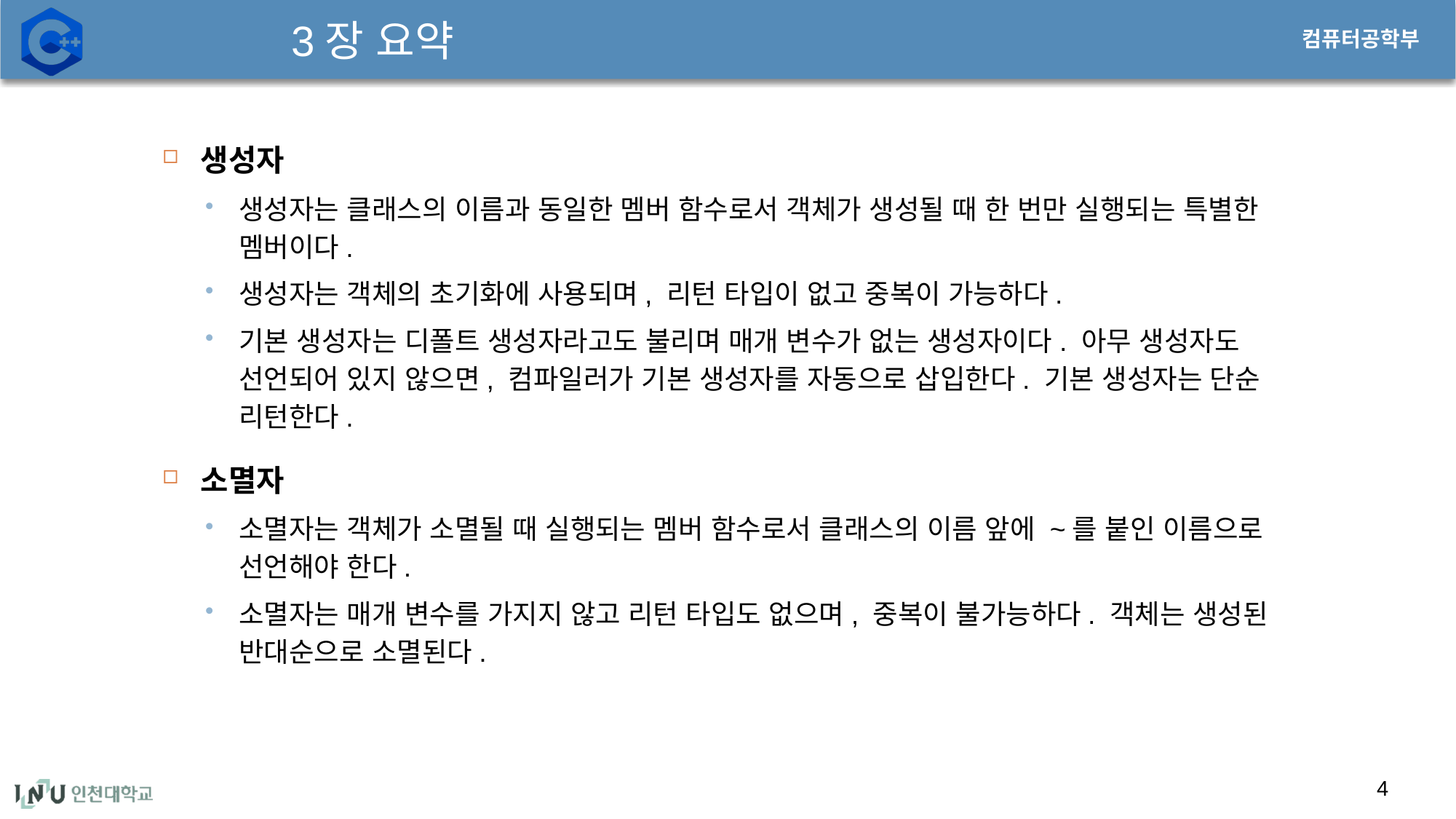

# 3장 요약
생성자
생성자는 클래스의 이름과 동일한 멤버 함수로서 객체가 생성될 때 한 번만 실행되는 특별한 멤버이다.
생성자는 객체의 초기화에 사용되며, 리턴 타입이 없고 중복이 가능하다.
기본 생성자는 디폴트 생성자라고도 불리며 매개 변수가 없는 생성자이다. 아무 생성자도 선언되어 있지 않으면, 컴파일러가 기본 생성자를 자동으로 삽입한다. 기본 생성자는 단순 리턴한다.
소멸자
소멸자는 객체가 소멸될 때 실행되는 멤버 함수로서 클래스의 이름 앞에 ~를 붙인 이름으로 선언해야 한다.
소멸자는 매개 변수를 가지지 않고 리턴 타입도 없으며, 중복이 불가능하다. 객체는 생성된 반대순으로 소멸된다.